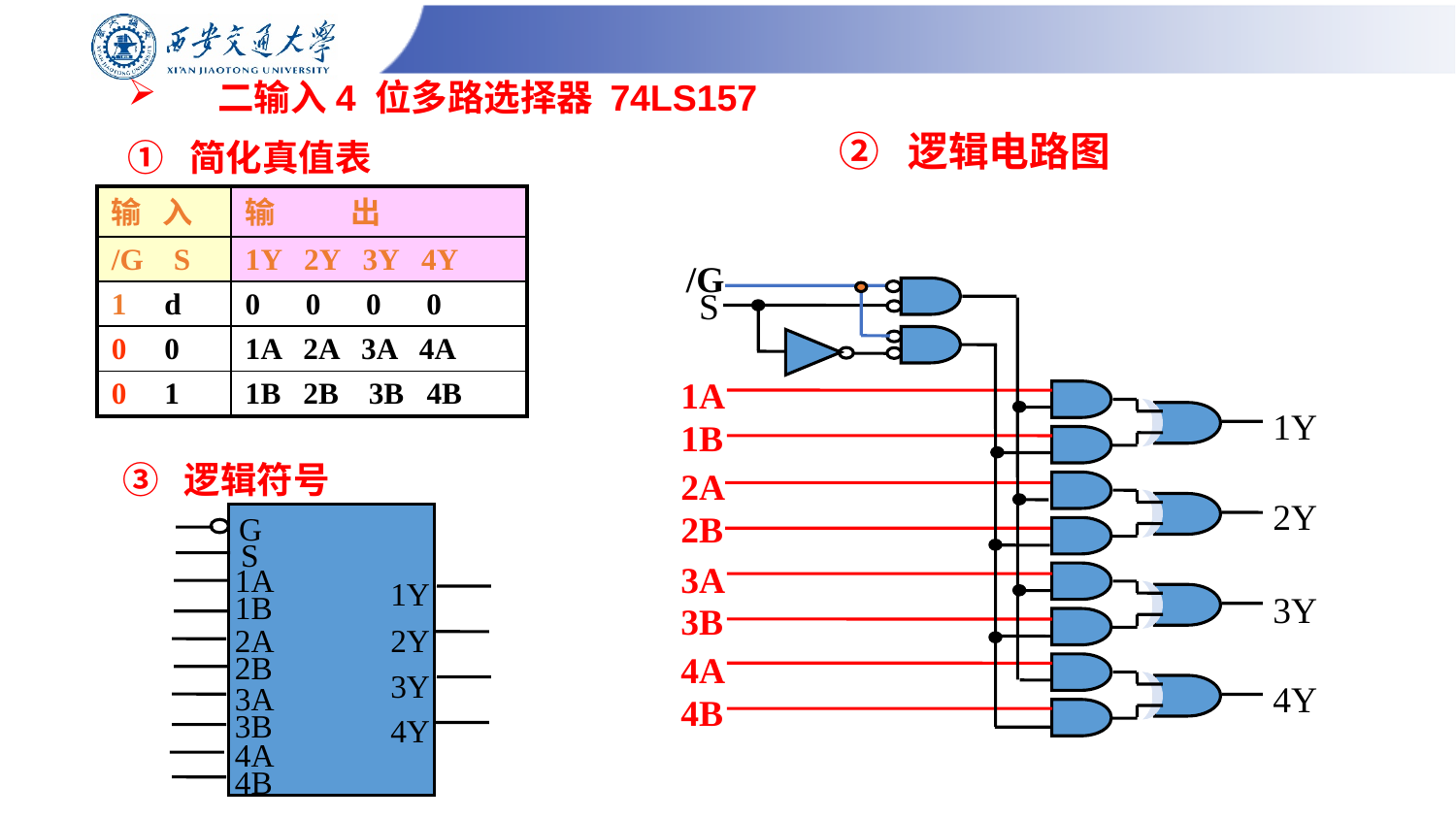

二输入4 位多路选择器 74LS157
②  逻辑电路图
①  简化真值表
| 输 入 | 输 出 |
| --- | --- |
| /G S | 1Y 2Y 3Y 4Y |
| 1 d | 0 0 0 0 |
| 0 0 | 1A 2A 3A 4A |
| 0 1 | 1B 2B 3B 4B |
/G
S

1A
1B

1Y

2A
2B

2Y

3A
3B

3Y

4A
4B

4Y

③  逻辑符号
G

S

1A
1B
1Y

2A
2B
2Y
3Y

3A
3B

4Y

4A
4B